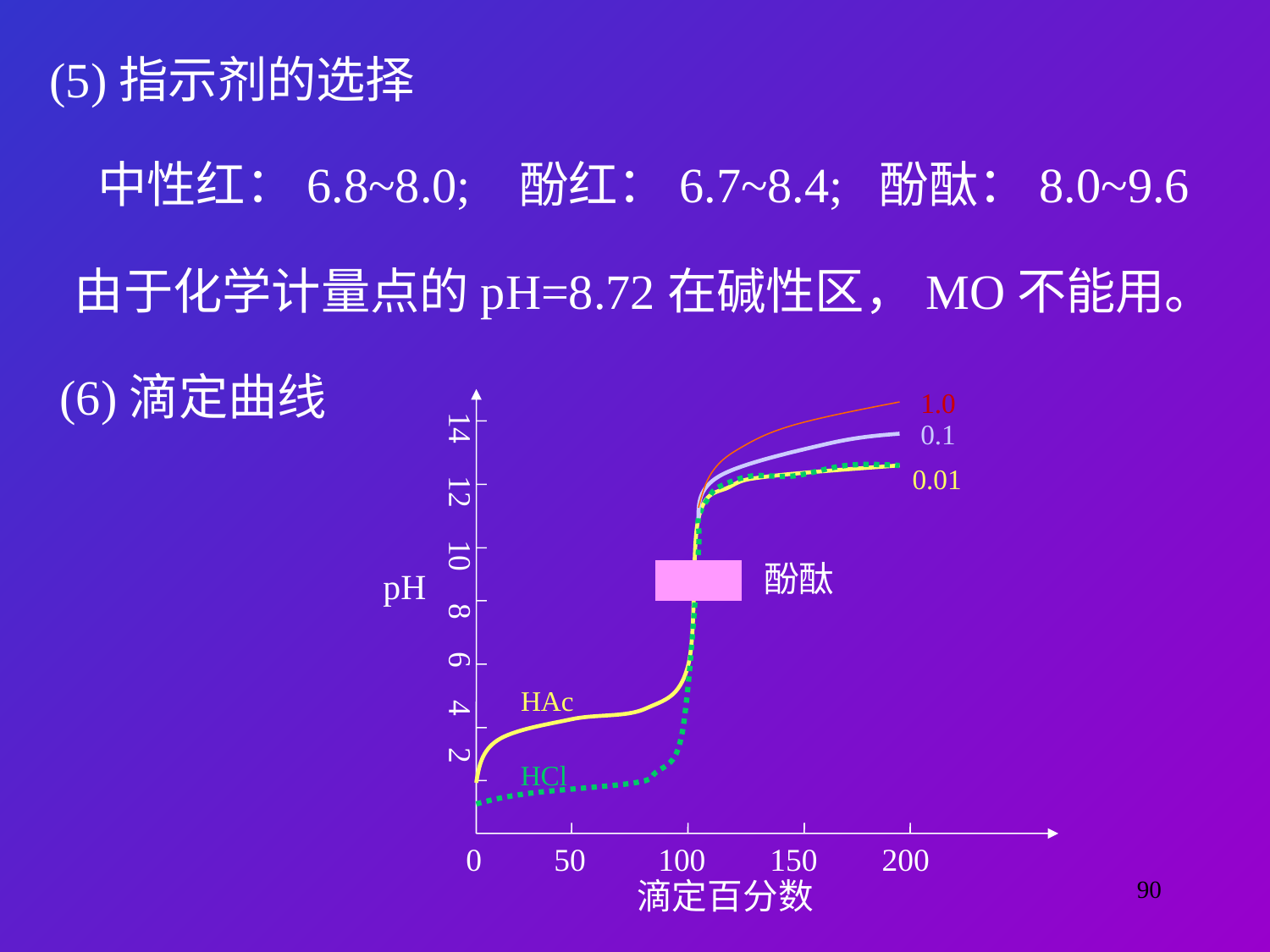

(5)指示剂的选择
中性红：6.8~8.0;   酚红：6.7~8.4;  酚酞：8.0~9.6
由于化学计量点的pH=8.72在碱性区，MO不能用。
(6)滴定曲线
1.0

14    12    10    8    6    4    2

0.1

0.01

酚酞
pH

HAc

HCl

0         50         100        150        200

滴定百分数
90